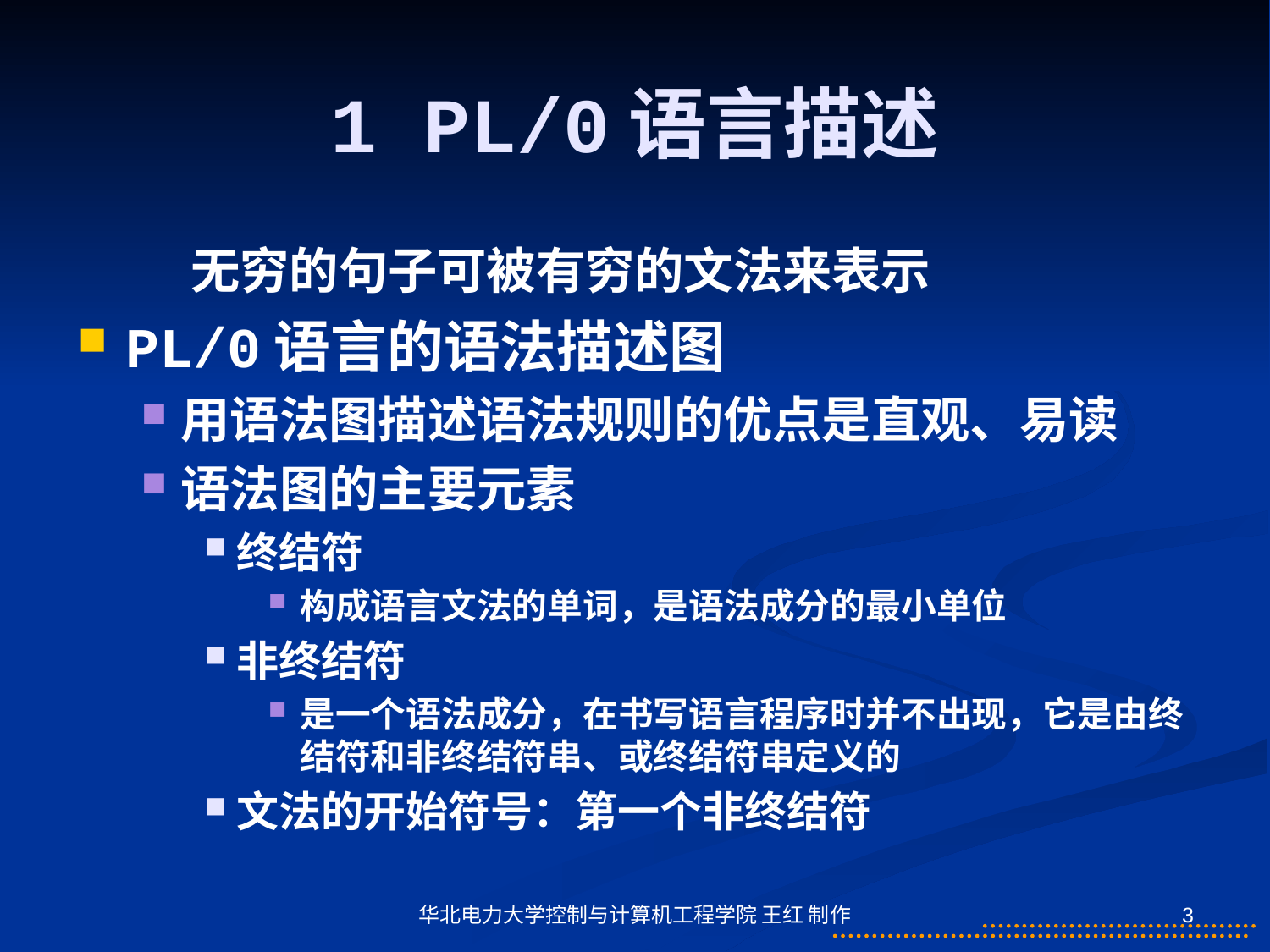

# 1 PL/0语言描述
　　无穷的句子可被有穷的文法来表示
PL/0语言的语法描述图
用语法图描述语法规则的优点是直观、易读
语法图的主要元素
终结符
构成语言文法的单词，是语法成分的最小单位
非终结符
是一个语法成分，在书写语言程序时并不出现，它是由终结符和非终结符串、或终结符串定义的
文法的开始符号：第一个非终结符
华北电力大学控制与计算机工程学院 王红 制作
3